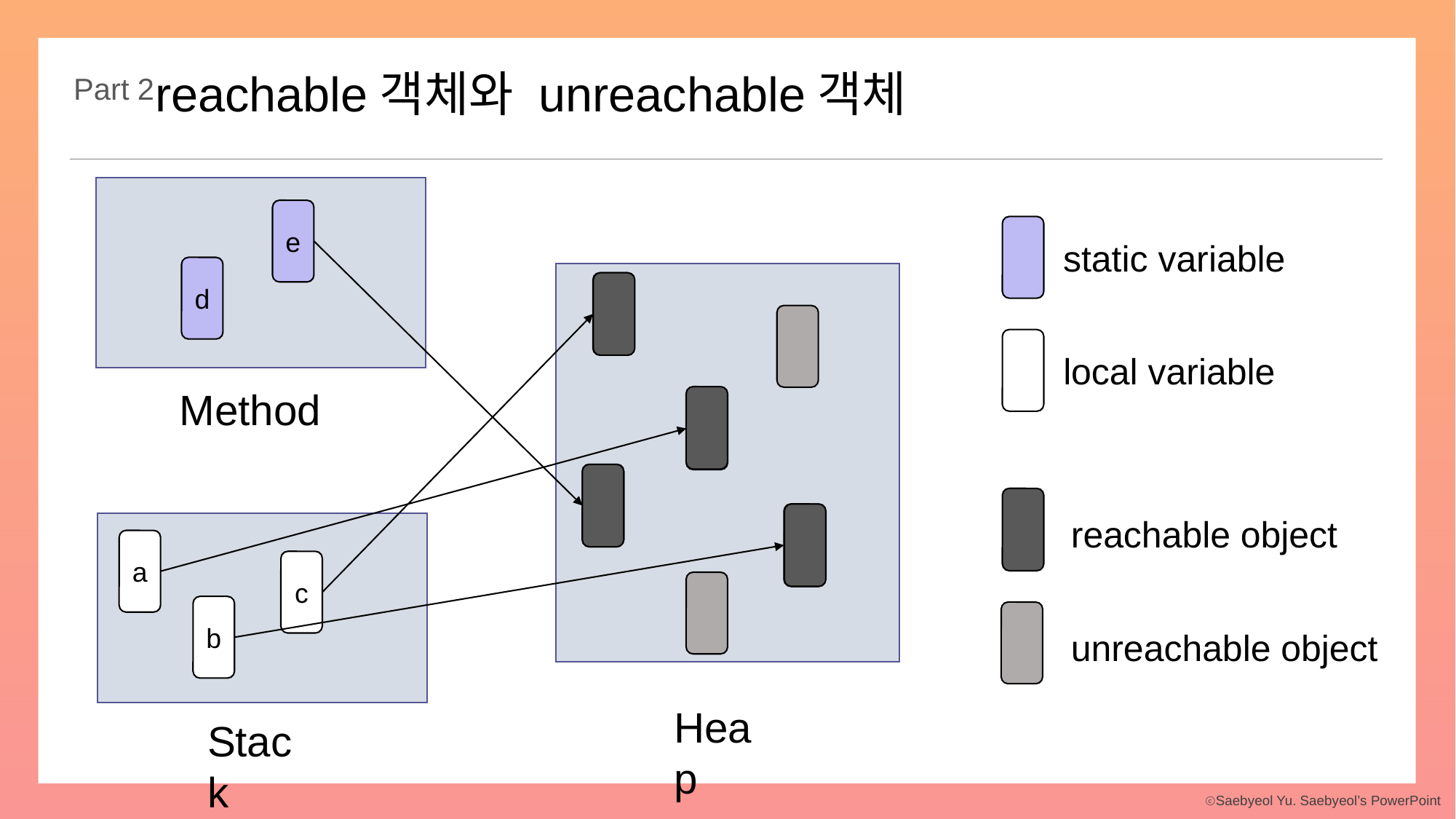

reachable객체와 unreachable객체
Part 2

e

static variable
d

1

local variable
Method

reachable object

a
c

b

3
unreachable object
Heap
Stack